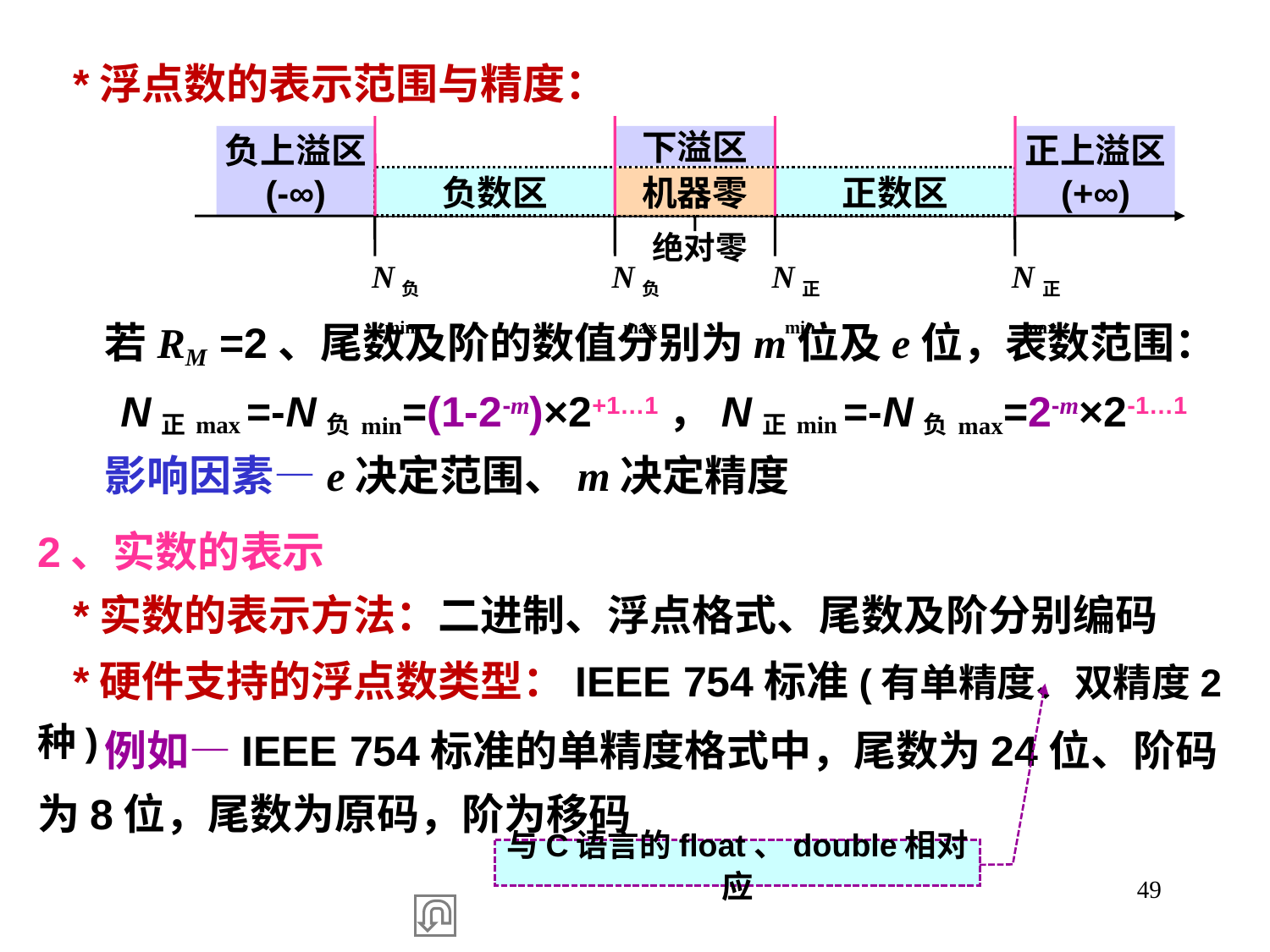

*浮点数的表示范围与精度：

机器零
负数区
正数区

绝对零
N负min
N负max
N正min
N正max
负上溢区
(-∞)
下溢区
正上溢区
(+∞)
      若RM  =2、尾数及阶的数值分别为m位及e位，表数范围：
       N正max =-N负min=(1-2-m)×2+1…1，N正min =-N负max=2-m×2-1…1
      影响因素—e决定范围、m决定精度
2、实数的表示
   *实数的表示方法：二进制、浮点格式、尾数及阶分别编码
   *硬件支持的浮点数类型：IEEE 754标准(有单精度、双精度2种)
      例如—IEEE 754标准的单精度格式中，尾数为24位、阶码为8位，尾数为原码，阶为移码
与C语言的float、double相对应
49